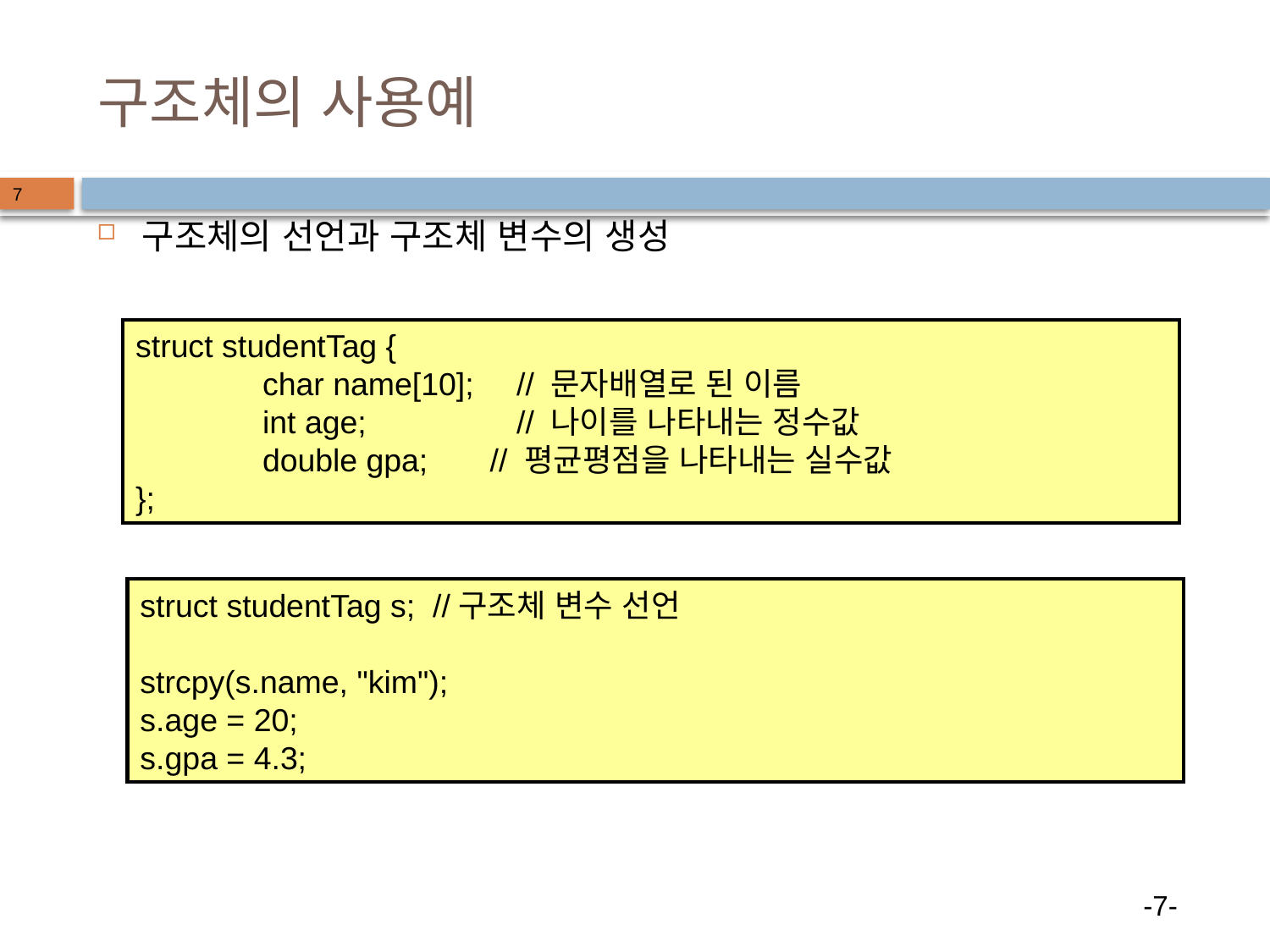

# 구조체의 사용예
7
구조체의 선언과 구조체 변수의 생성
struct studentTag {
	char name[10]; 	// 문자배열로 된 이름
	int age;	  	// 나이를 나타내는 정수값
	double gpa;       // 평균평점을 나타내는 실수값
};
struct studentTag s;  //구조체 변수 선언

strcpy(s.name, "kim");
s.age = 20;
s.gpa = 4.3;